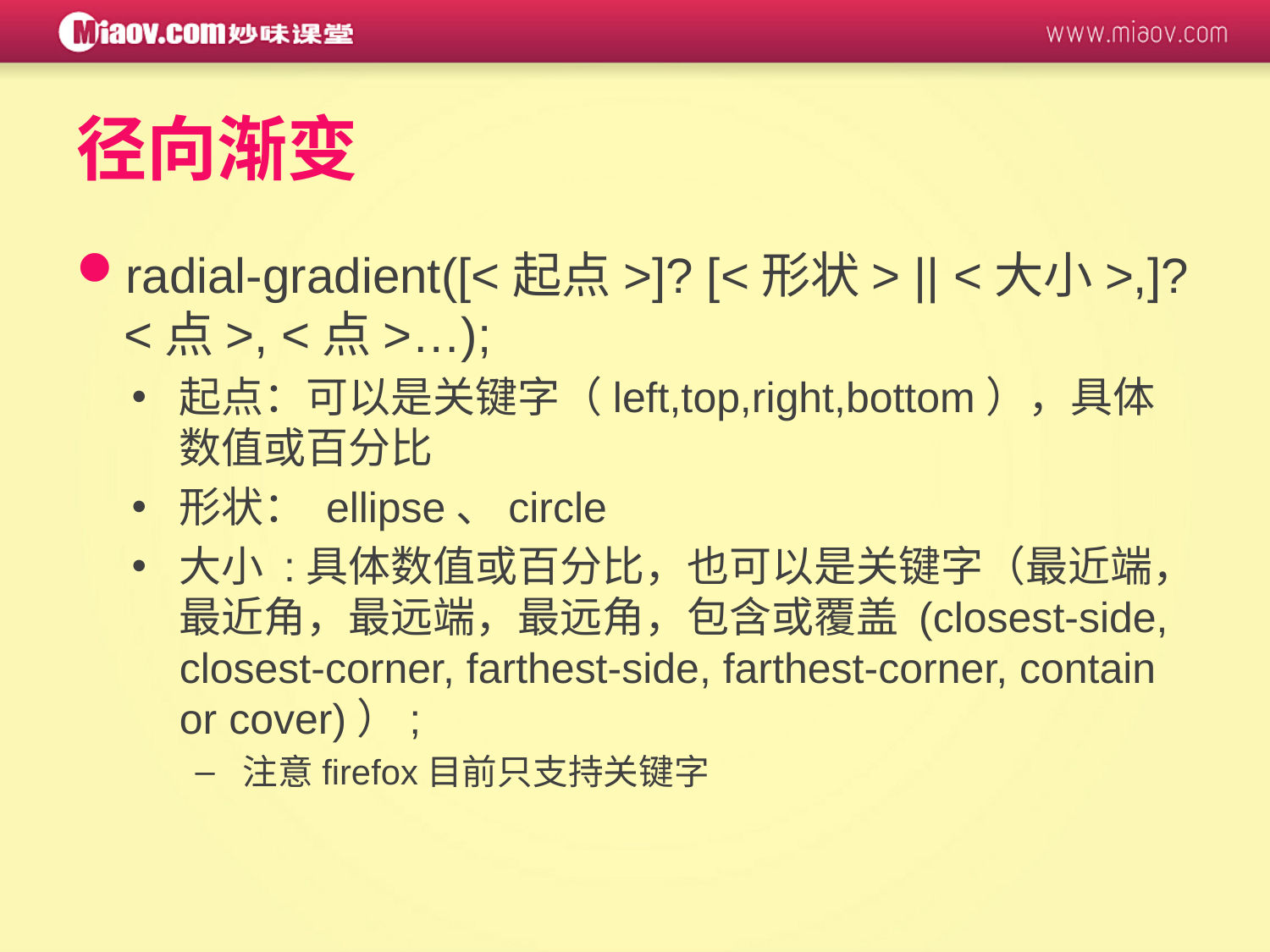

# 径向渐变
radial-gradient([<起点>]? [<形状> || <大小>,]? <点>, <点>…);
起点：可以是关键字（left,top,right,bottom），具体数值或百分比
形状： ellipse、circle
大小 :具体数值或百分比，也可以是关键字（最近端，最近角，最远端，最远角，包含或覆盖 (closest-side, closest-corner, farthest-side, farthest-corner, contain or cover)）;
注意firefox目前只支持关键字